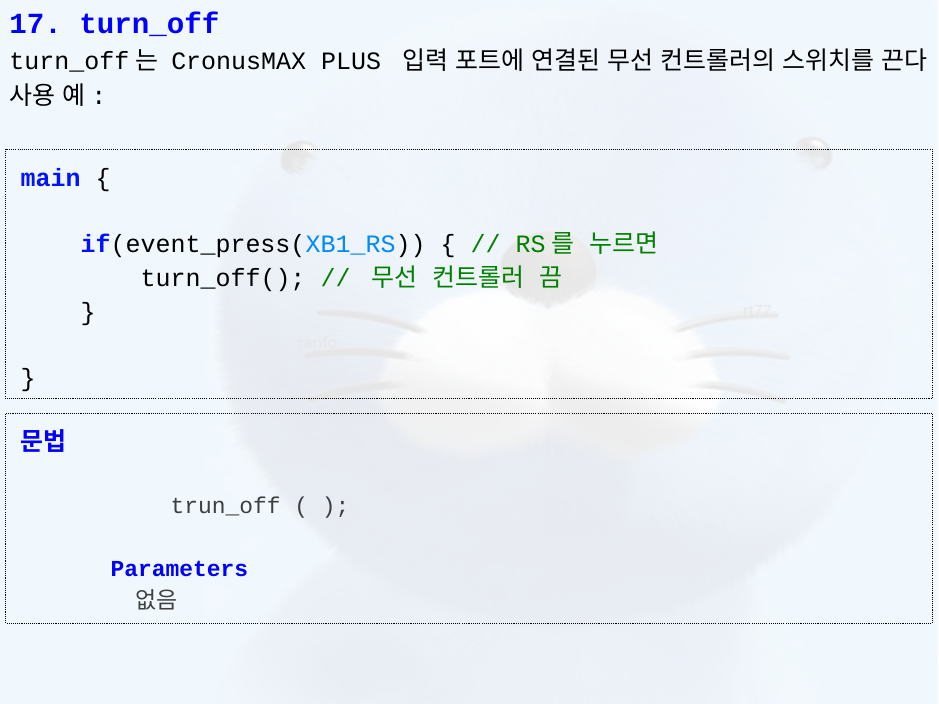

17. turn_off
turn_off는 CronusMAX PLUS 입력 포트에 연결된 무선 컨트롤러의 스위치를 끈다.
사용 예:

main {

    if(event_press(XB1_RS)) { // RS를 누르면
        turn_off(); // 무선 컨트롤러 끔
    }

}

문법

	trun_off ( );

Parameters
없음